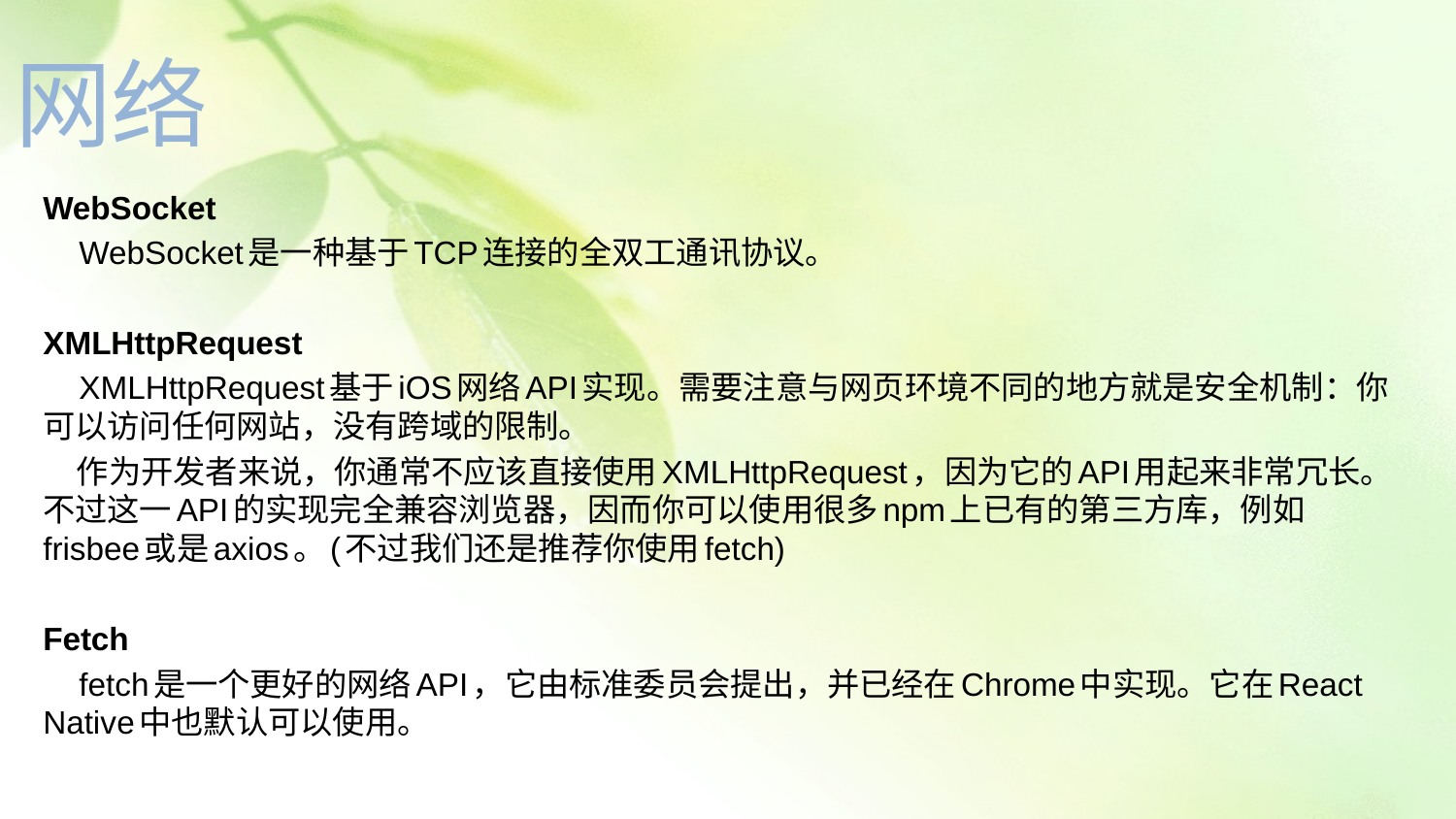

# 网络
WebSocket
    WebSocket是一种基于TCP连接的全双工通讯协议。

XMLHttpRequest
    XMLHttpRequest基于iOS网络API实现。需要注意与网页环境不同的地方就是安全机制：你可以访问任何网站，没有跨域的限制。
    作为开发者来说，你通常不应该直接使用XMLHttpRequest，因为它的API用起来非常冗长。不过这一API的实现完全兼容浏览器，因而你可以使用很多npm上已有的第三方库，例如frisbee或是axios。(不过我们还是推荐你使用fetch)

Fetch
    fetch是一个更好的网络API，它由标准委员会提出，并已经在Chrome中实现。它在React Native中也默认可以使用。